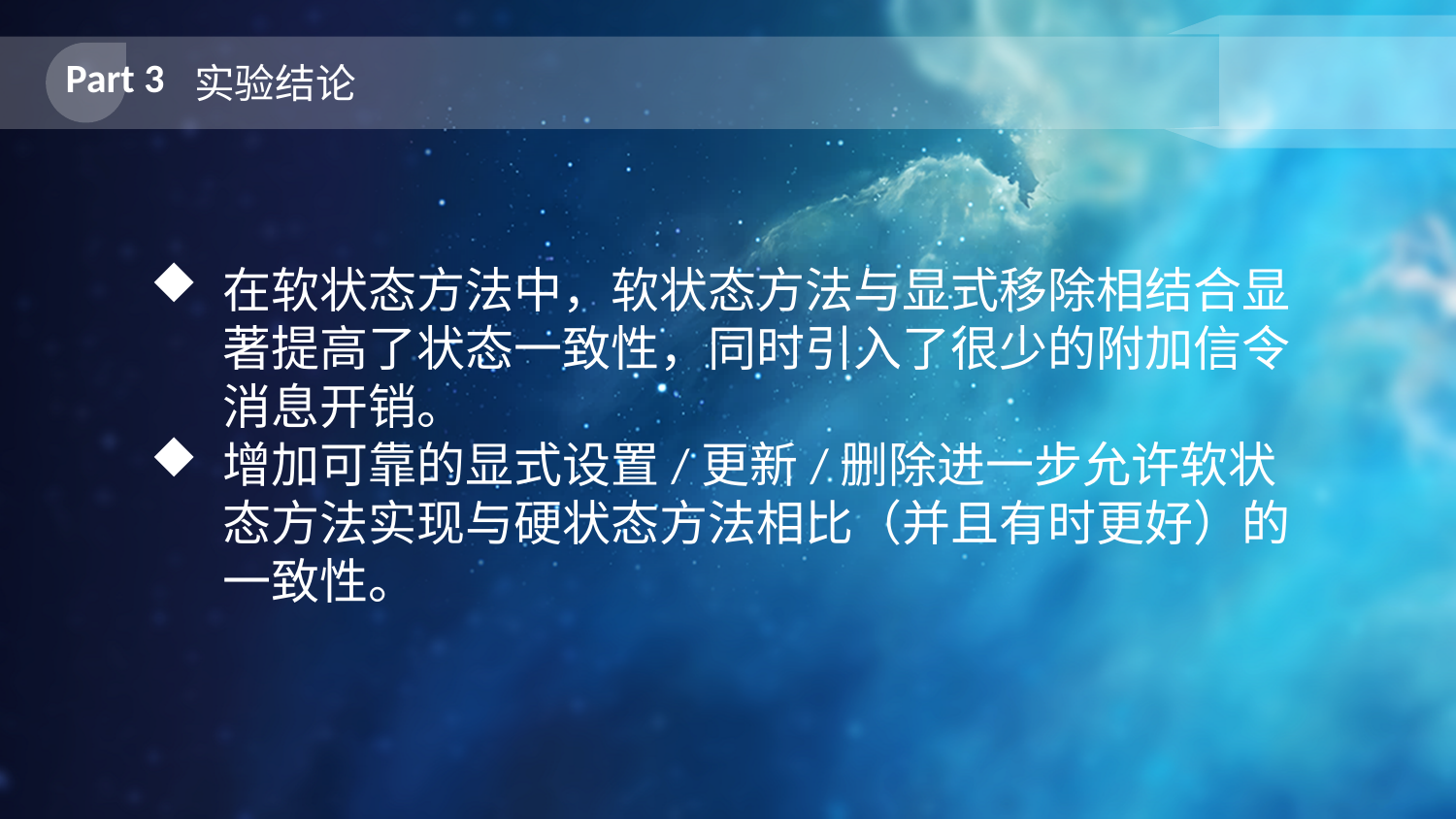

Part 3
实验结论
在软状态方法中，软状态方法与显式移除相结合显著提高了状态一致性，同时引入了很少的附加信令消息开销。
增加可靠的显式设置/更新/删除进一步允许软状态方法实现与硬状态方法相比（并且有时更好）的一致性。